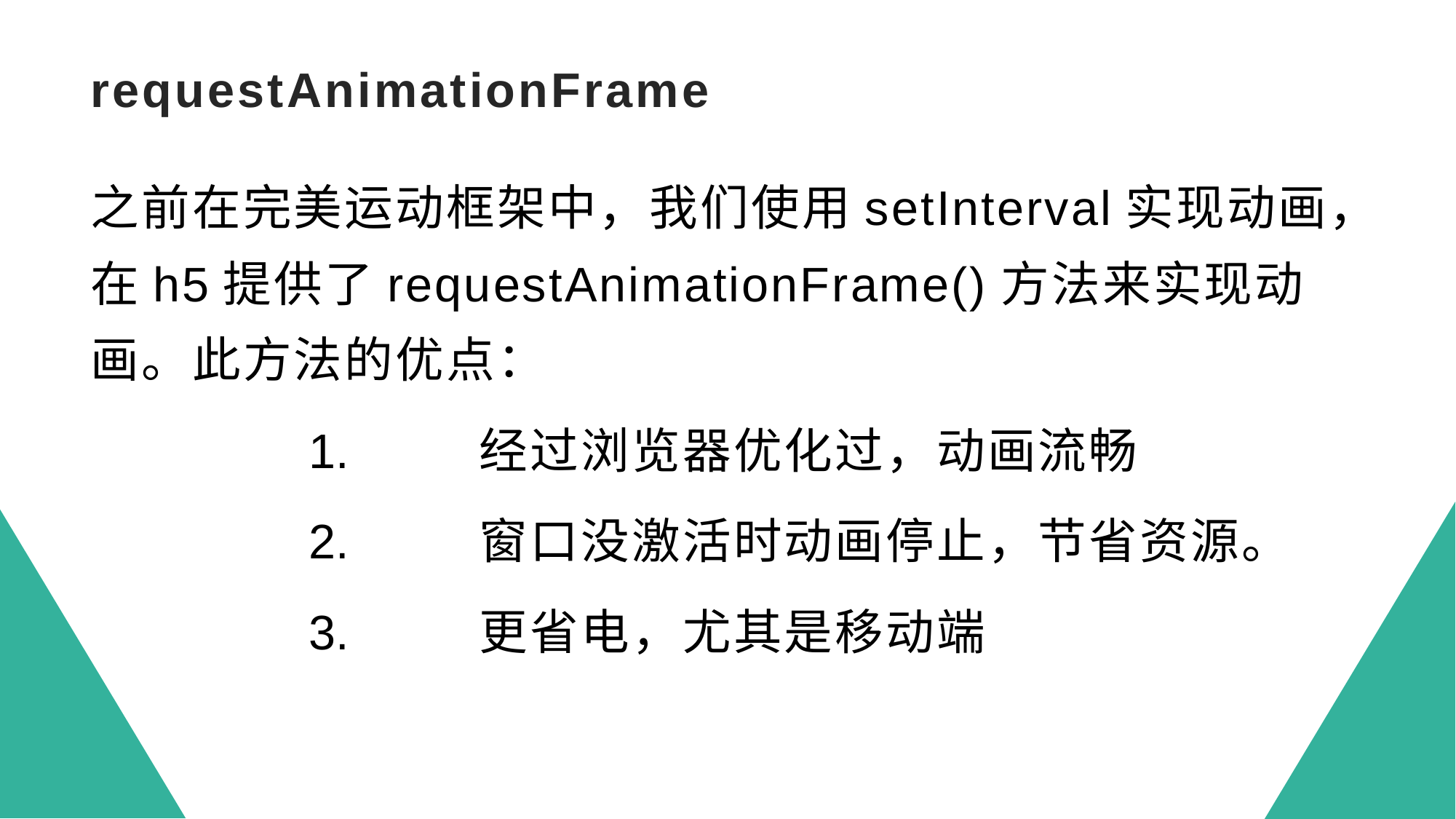

# requestAnimationFrame
之前在完美运动框架中，我们使用setInterval实现动画，在h5提供了requestAnimationFrame()方法来实现动画。此方法的优点：
	经过浏览器优化过，动画流畅
	窗口没激活时动画停止，节省资源。
	更省电，尤其是移动端